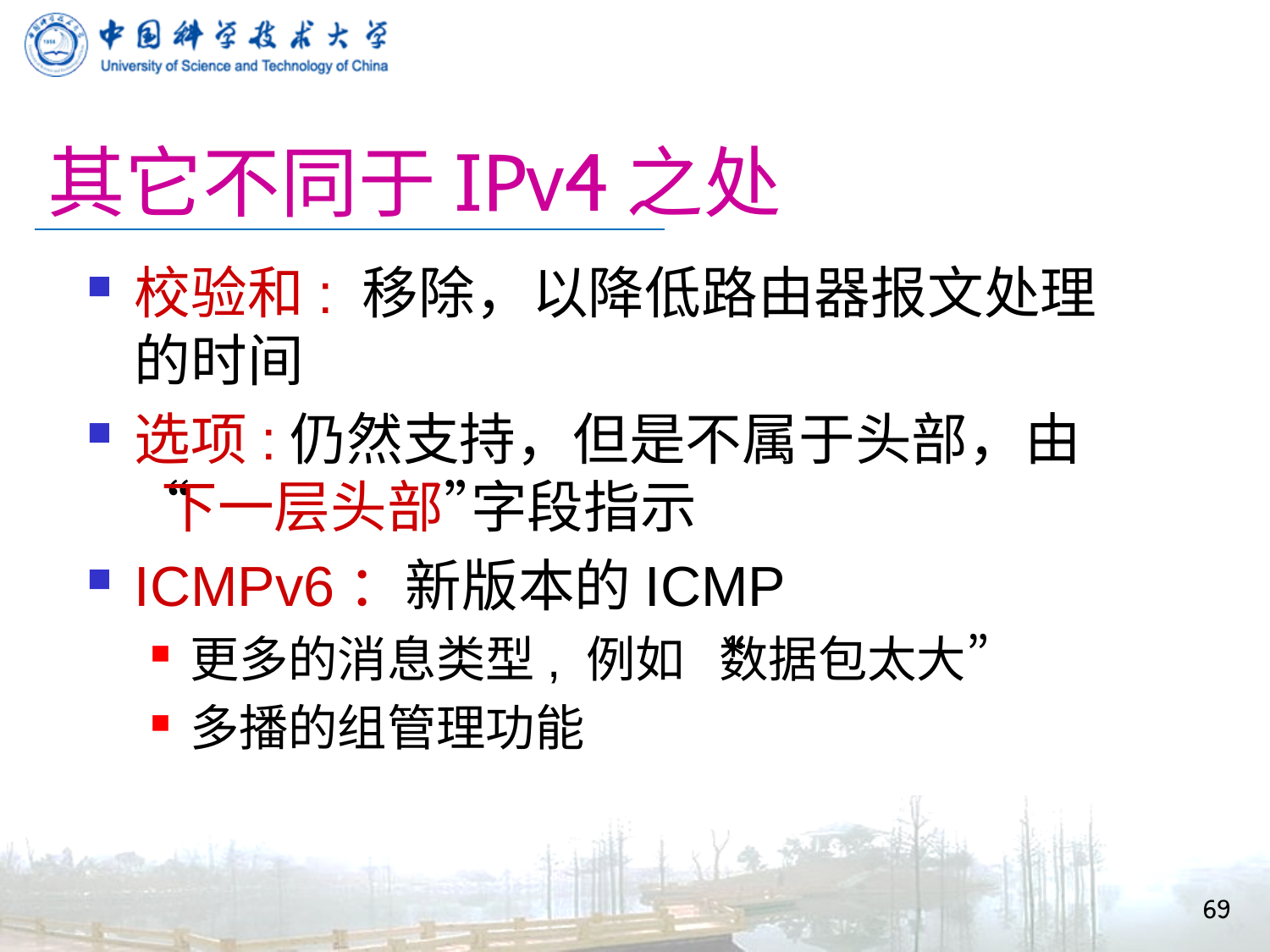

# 其它不同于IPv4之处
校验和: 移除，以降低路由器报文处理的时间
选项:仍然支持，但是不属于头部，由 “下一层头部”字段指示
ICMPv6：新版本的ICMP
更多的消息类型, 例如 “数据包太大”
多播的组管理功能
69